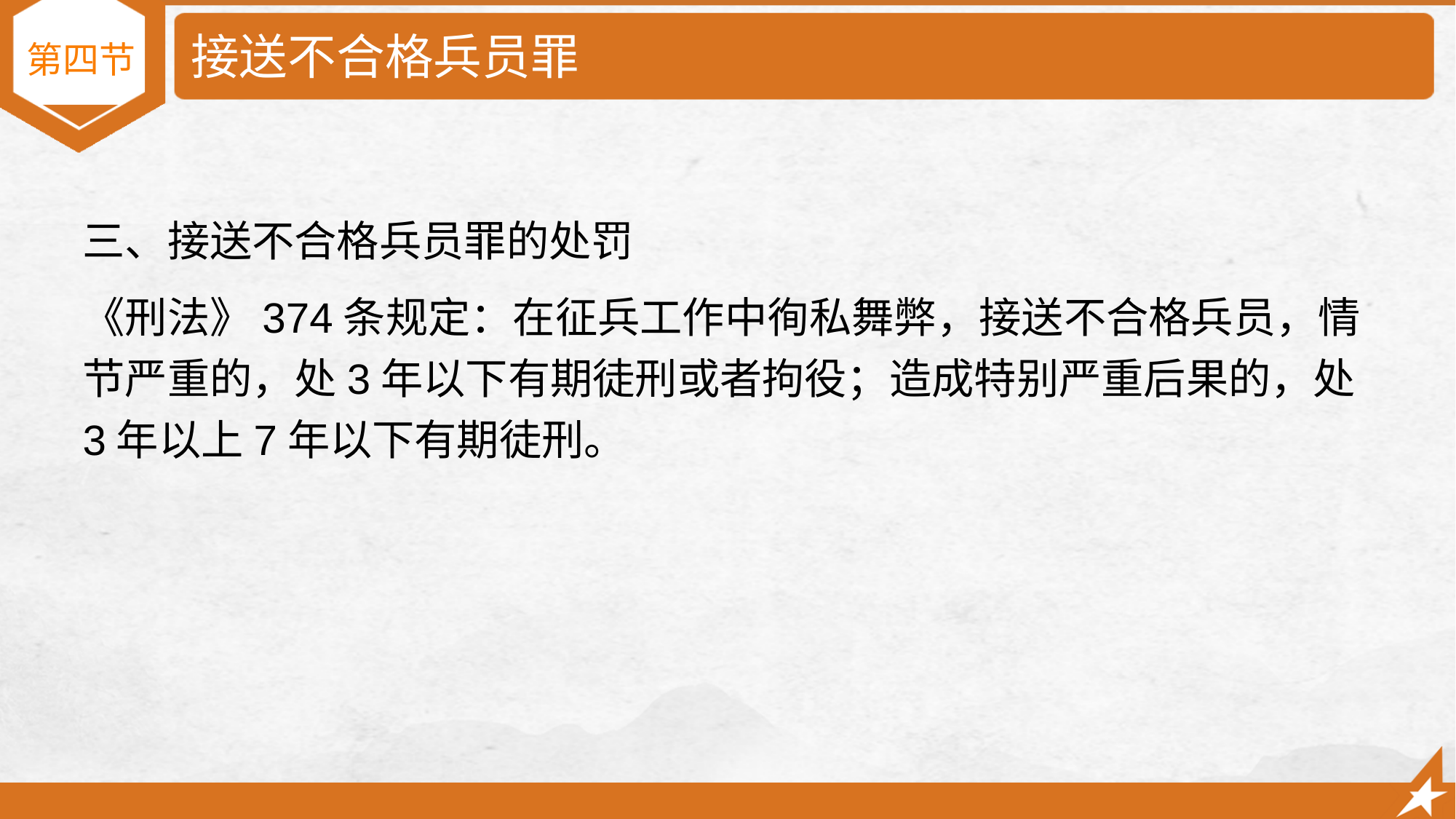

# 接送不合格兵员罪
第四节

三、接送不合格兵员罪的处罚
《刑法》374条规定：在征兵工作中徇私舞弊，接送不合格兵员，情节严重的，处3年以下有期徒刑或者拘役；造成特别严重后果的，处3年以上7年以下有期徒刑。